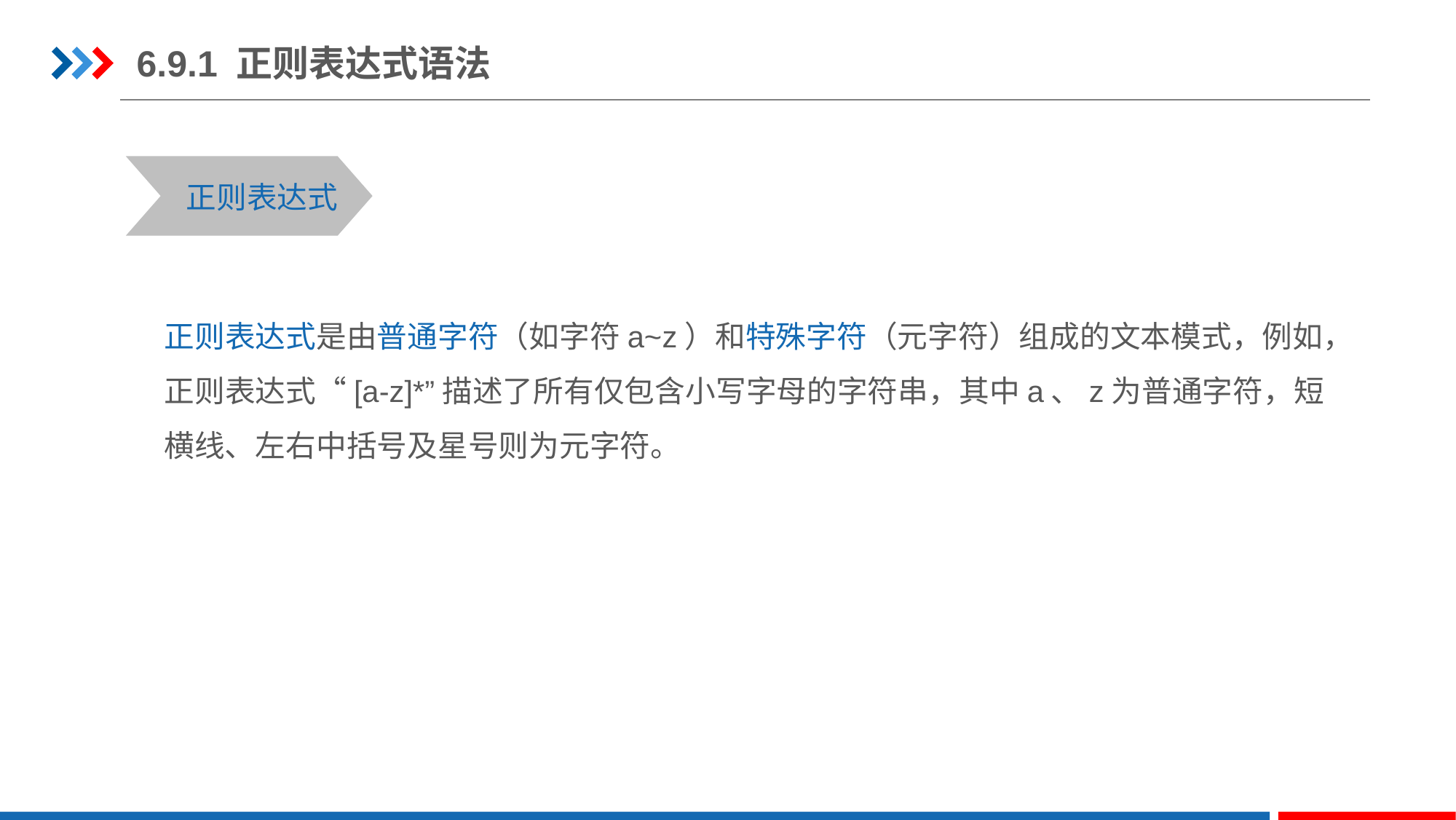

6.9.1 正则表达式语法

正则表达式
正则表达式是由普通字符（如字符a~z）和特殊字符（元字符）组成的文本模式，例如，正则表达式“[a-z]*”描述了所有仅包含小写字母的字符串，其中a、z为普通字符，短横线、左右中括号及星号则为元字符。